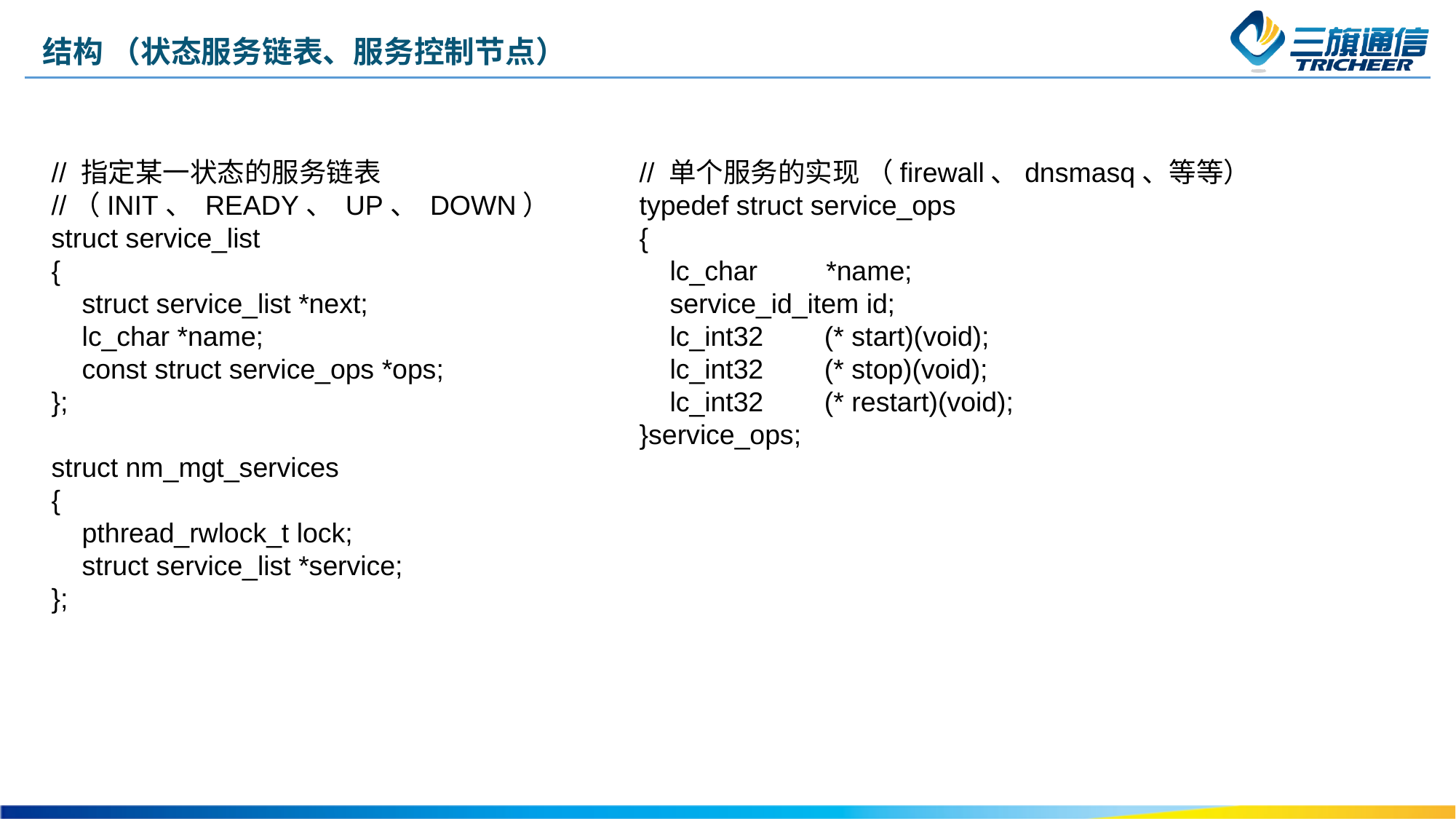

结构 （状态服务链表、服务控制节点）
// 指定某一状态的服务链表
//（INIT、 READY、 UP、 DOWN）
struct service_list
{
    struct service_list *next;
    lc_char *name;
    const struct service_ops *ops;
};
struct nm_mgt_services
{
    pthread_rwlock_t lock;
    struct service_list *service;
};

// 单个服务的实现 （firewall、dnsmasq、等等）
typedef struct service_ops
{
    lc_char         *name;
    service_id_item id;
    lc_int32        (* start)(void);
    lc_int32        (* stop)(void);
    lc_int32        (* restart)(void);
}service_ops;